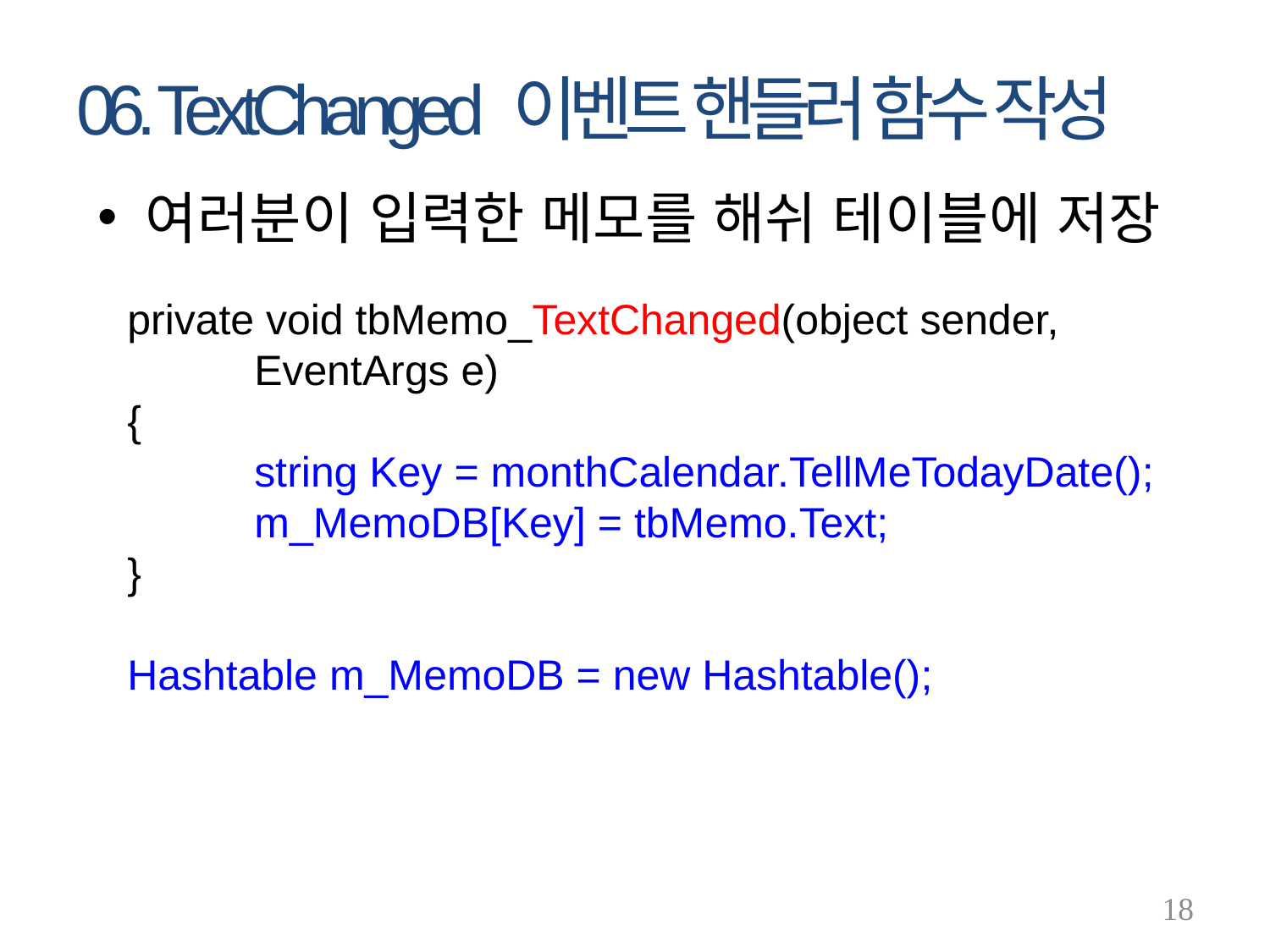

# 06. TextChanged 이벤트 핸들러 함수 작성
여러분이 입력한 메모를 해쉬 테이블에 저장
private void tbMemo_TextChanged(object sender,
	EventArgs e)
{
    	string Key = monthCalendar.TellMeTodayDate();
    	m_MemoDB[Key] = tbMemo.Text;
}

Hashtable m_MemoDB = new Hashtable();
18